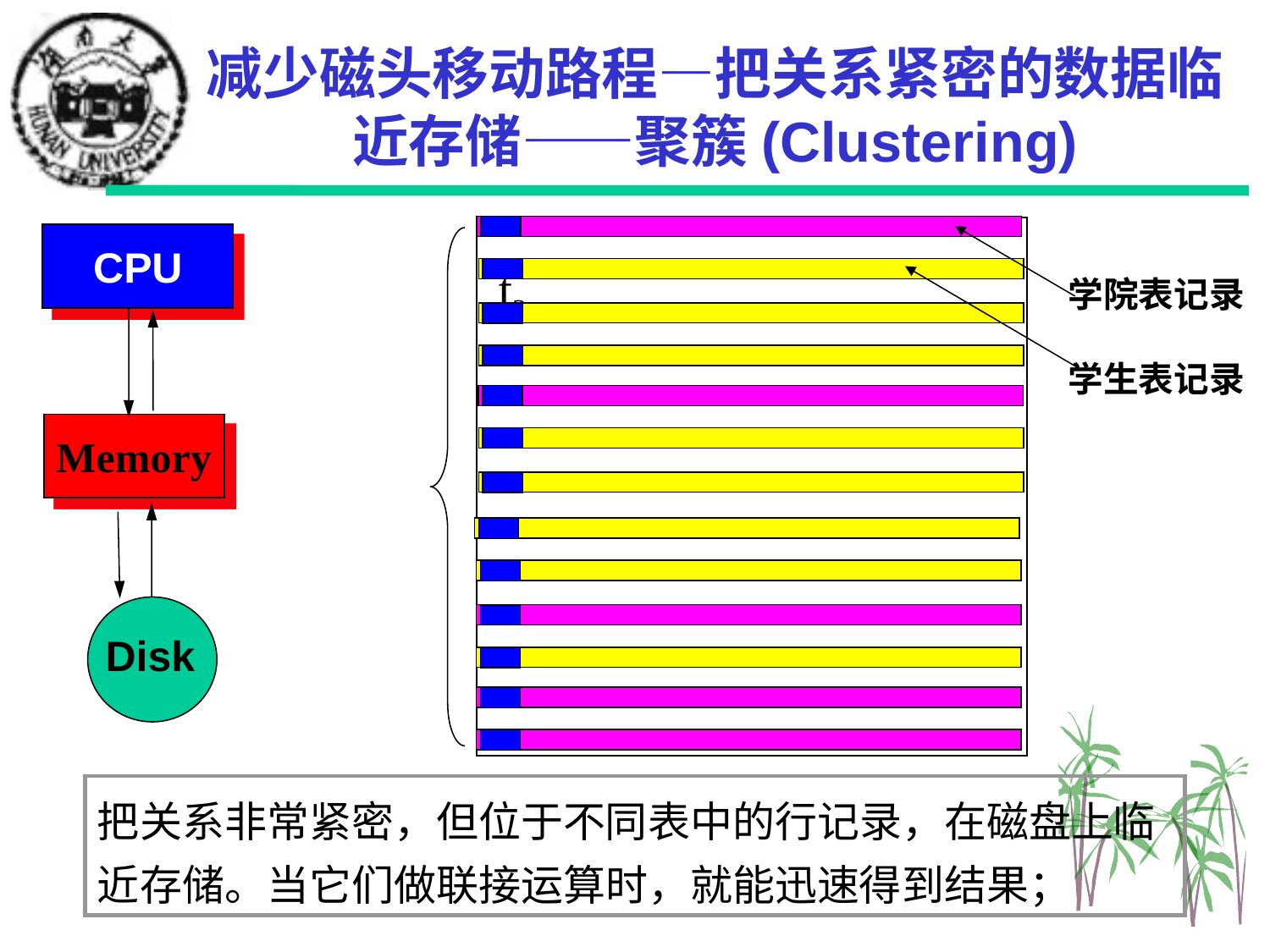

# 减少磁头移动路程—把关系紧密的数据临近存储——聚簇(Clustering)

CPU

t3

学院表记录

学生表记录

Memory

Disk

把关系非常紧密，但位于不同表中的行记录，在磁盘上临近存储。当它们做联接运算时，就能迅速得到结果；